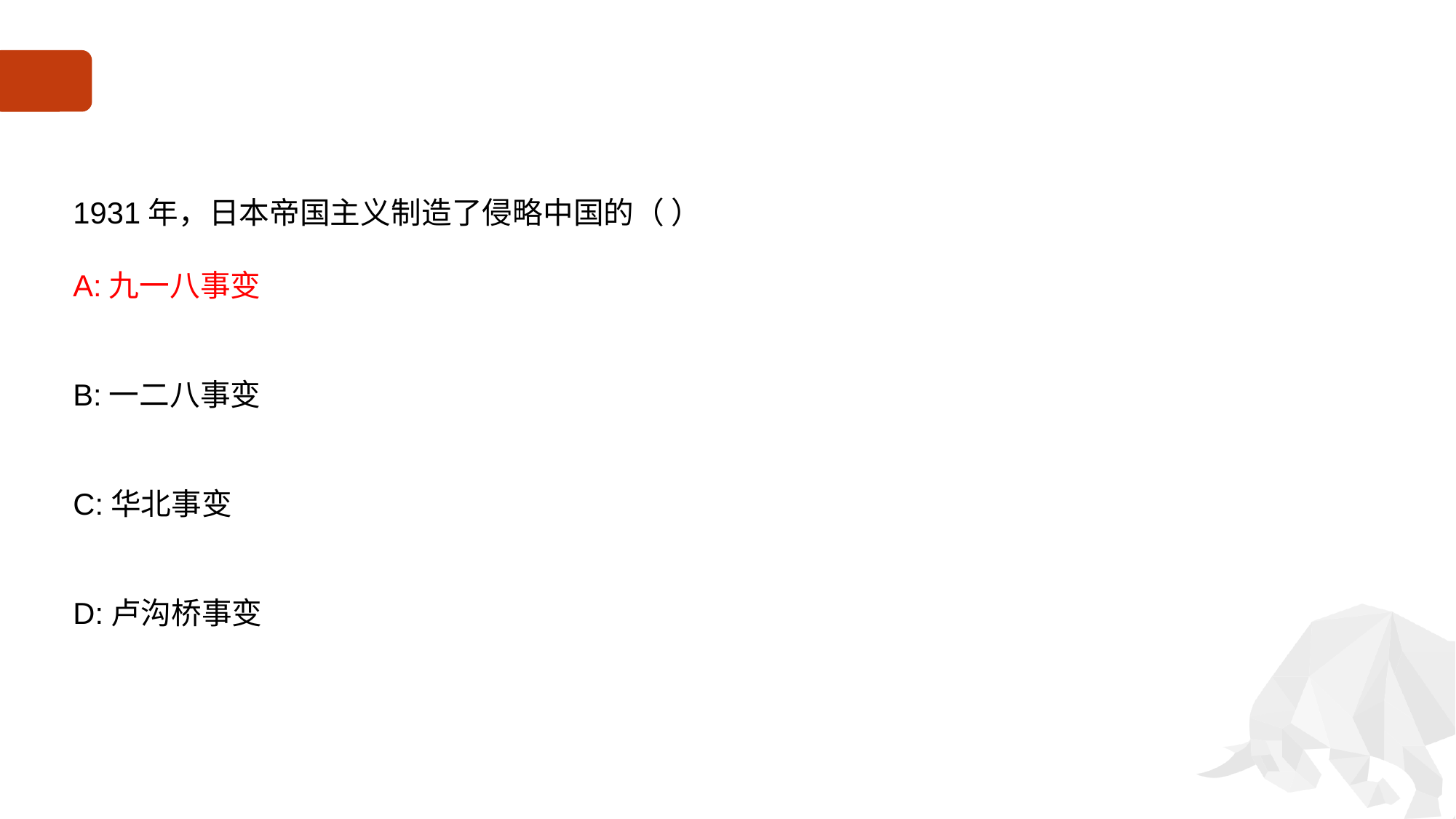

#
1931年，日本帝国主义制造了侵略中国的（ ）

A:九一八事变

B:一二八事变

C:华北事变

D:卢沟桥事变